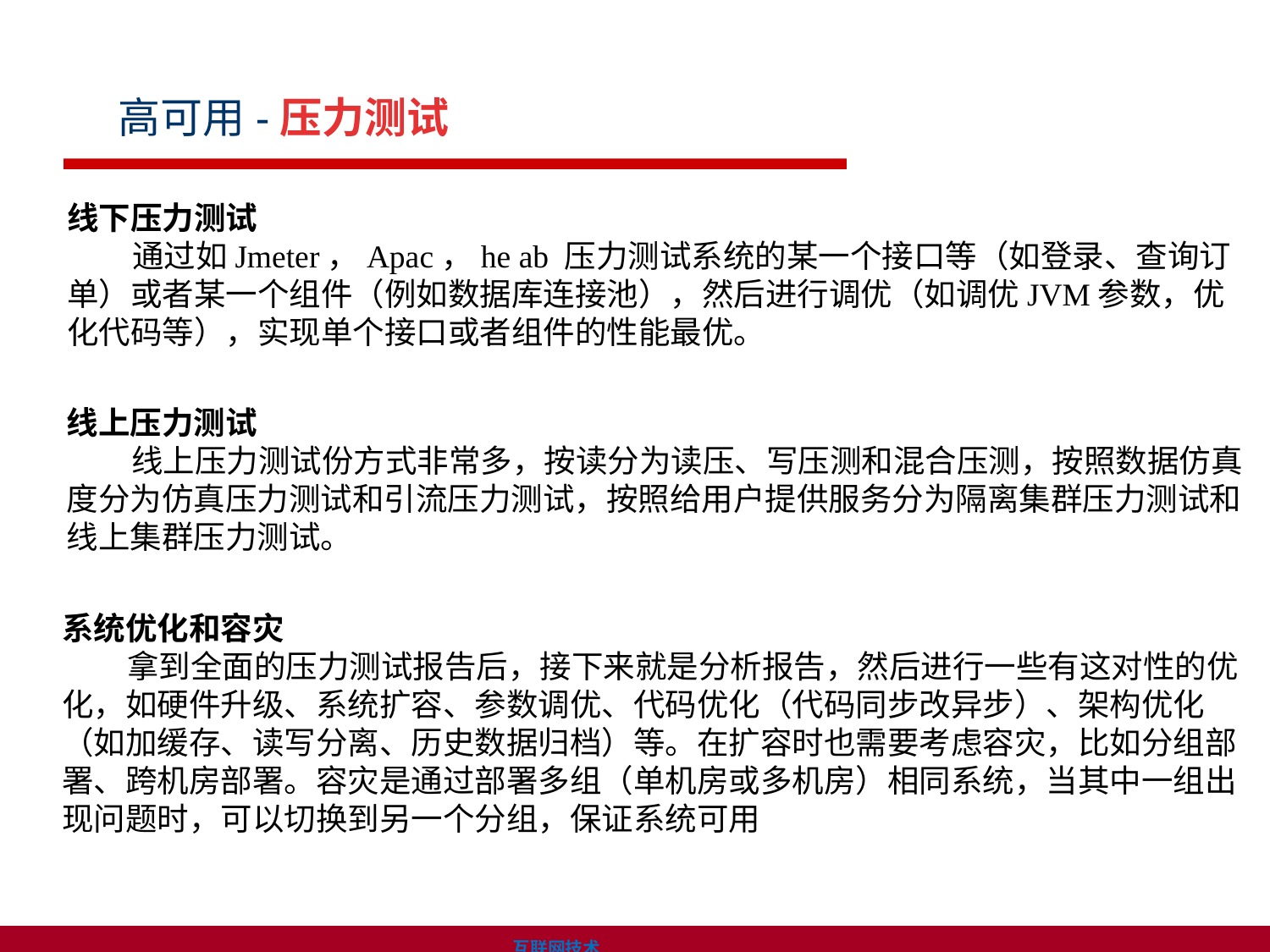

高可用-压力测试
线下压力测试
        通过如Jmeter，Apac，he ab 压力测试系统的某一个接口等（如登录、查询订单）或者某一个组件（例如数据库连接池），然后进行调优（如调优JVM参数，优化代码等），实现单个接口或者组件的性能最优。

线上压力测试
        线上压力测试份方式非常多，按读分为读压、写压测和混合压测，按照数据仿真度分为仿真压力测试和引流压力测试，按照给用户提供服务分为隔离集群压力测试和线上集群压力测试。
系统优化和容灾
        拿到全面的压力测试报告后，接下来就是分析报告，然后进行一些有这对性的优化，如硬件升级、系统扩容、参数调优、代码优化（代码同步改异步）、架构优化（如加缓存、读写分离、历史数据归档）等。在扩容时也需要考虑容灾，比如分组部署、跨机房部署。容灾是通过部署多组（单机房或多机房）相同系统，当其中一组出现问题时，可以切换到另一个分组，保证系统可用